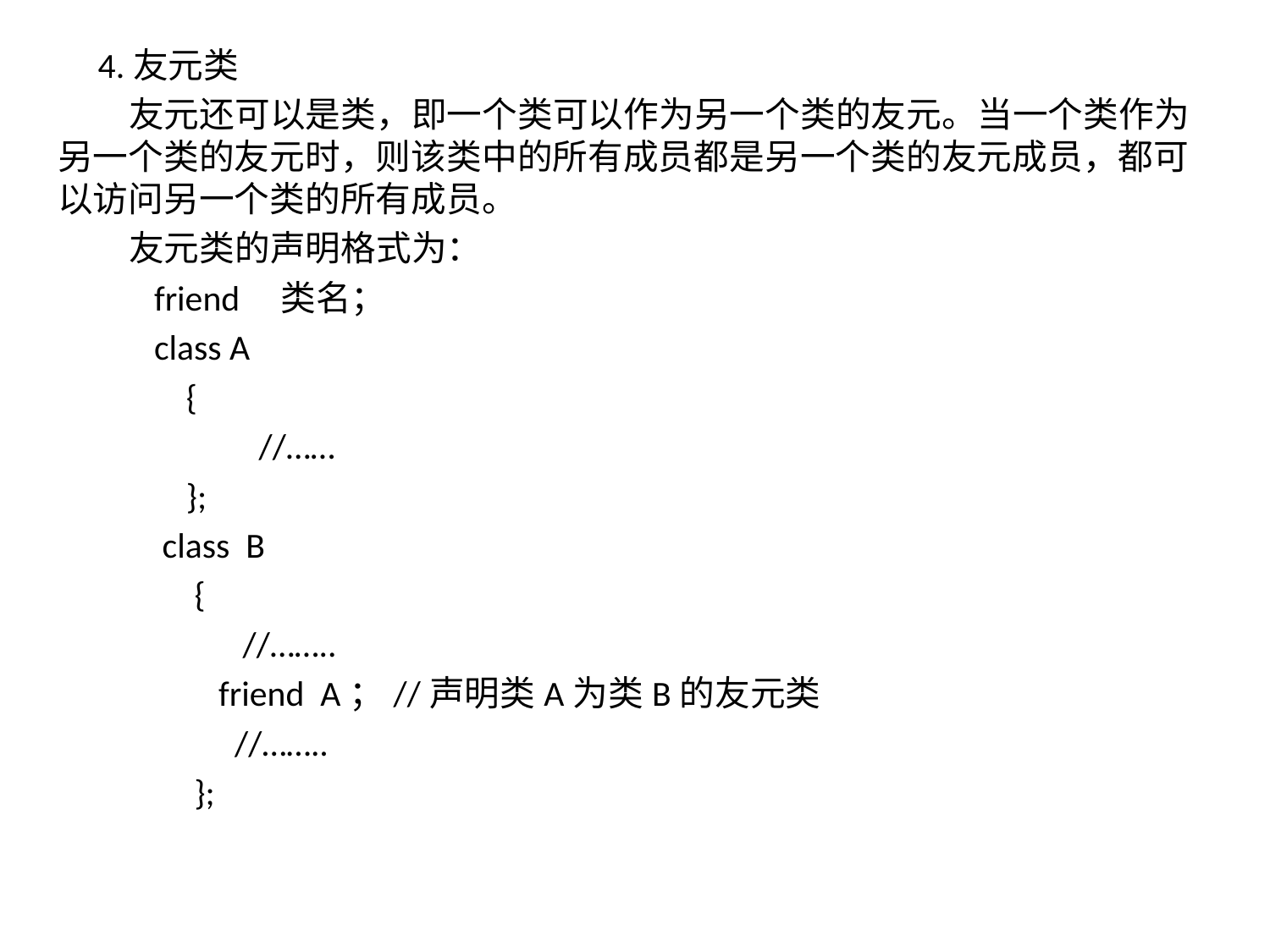

4.友元类
        友元还可以是类，即一个类可以作为另一个类的友元。当一个类作为另一个类的友元时，则该类中的所有成员都是另一个类的友元成员，都可以访问另一个类的所有成员。
        友元类的声明格式为：
            friend    类名；
            class A
                {
                         //……
                };
             class  B
                 {
                       //……..
                    friend  A；//声明类A为类B的友元类
                      //……..
                 };